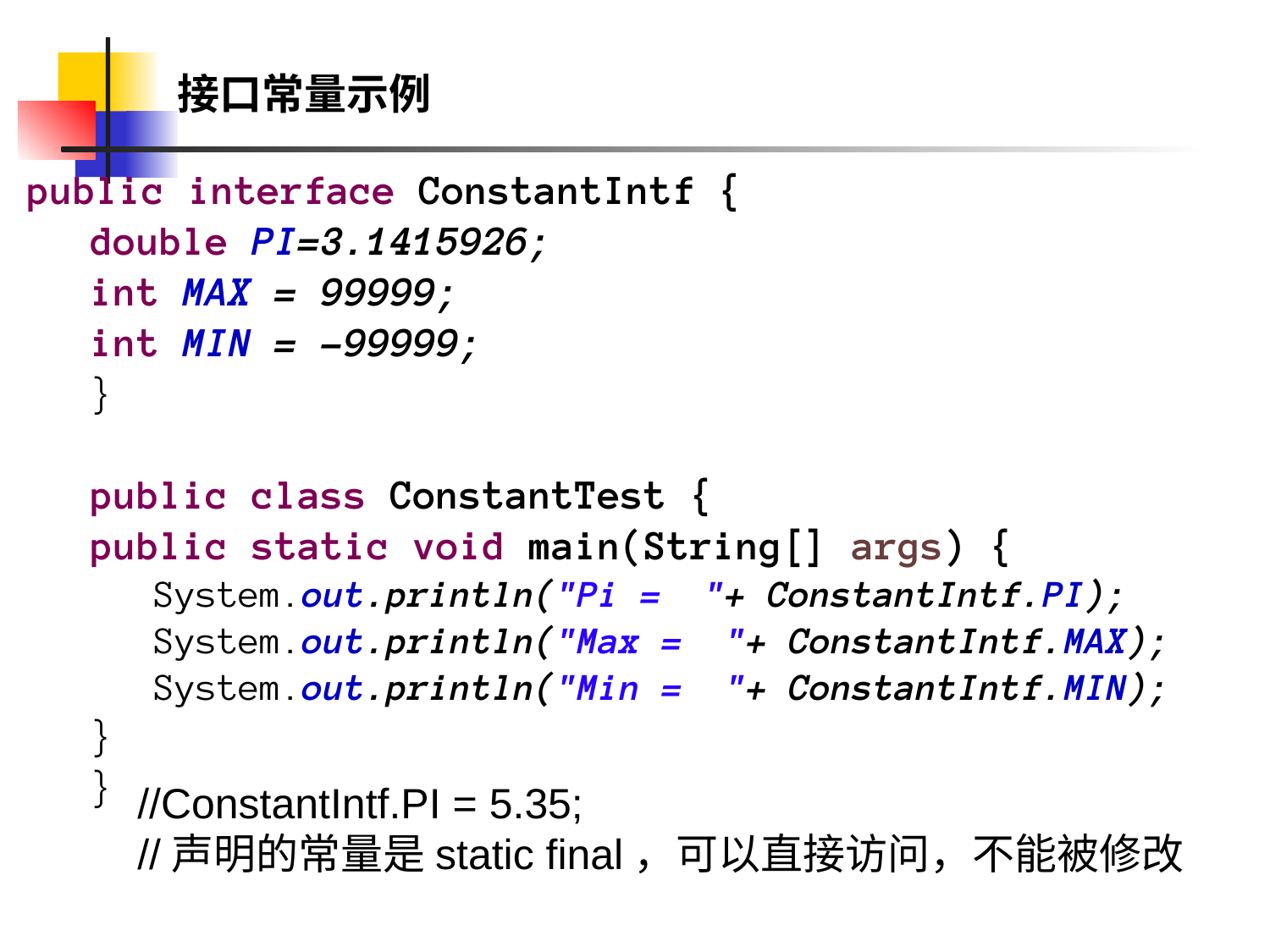

接口常量示例
public interface ConstantIntf {
double PI=3.1415926;
int MAX = 99999;
int MIN = -99999;
}

public class ConstantTest {
public static void main(String[] args) {
System.out.println("Pi =  "+ ConstantIntf.PI);
System.out.println("Max =  "+ ConstantIntf.MAX);
System.out.println("Min =  "+ ConstantIntf.MIN);
}
}
//ConstantIntf.PI = 5.35;
//声明的常量是static final，可以直接访问，不能被修改